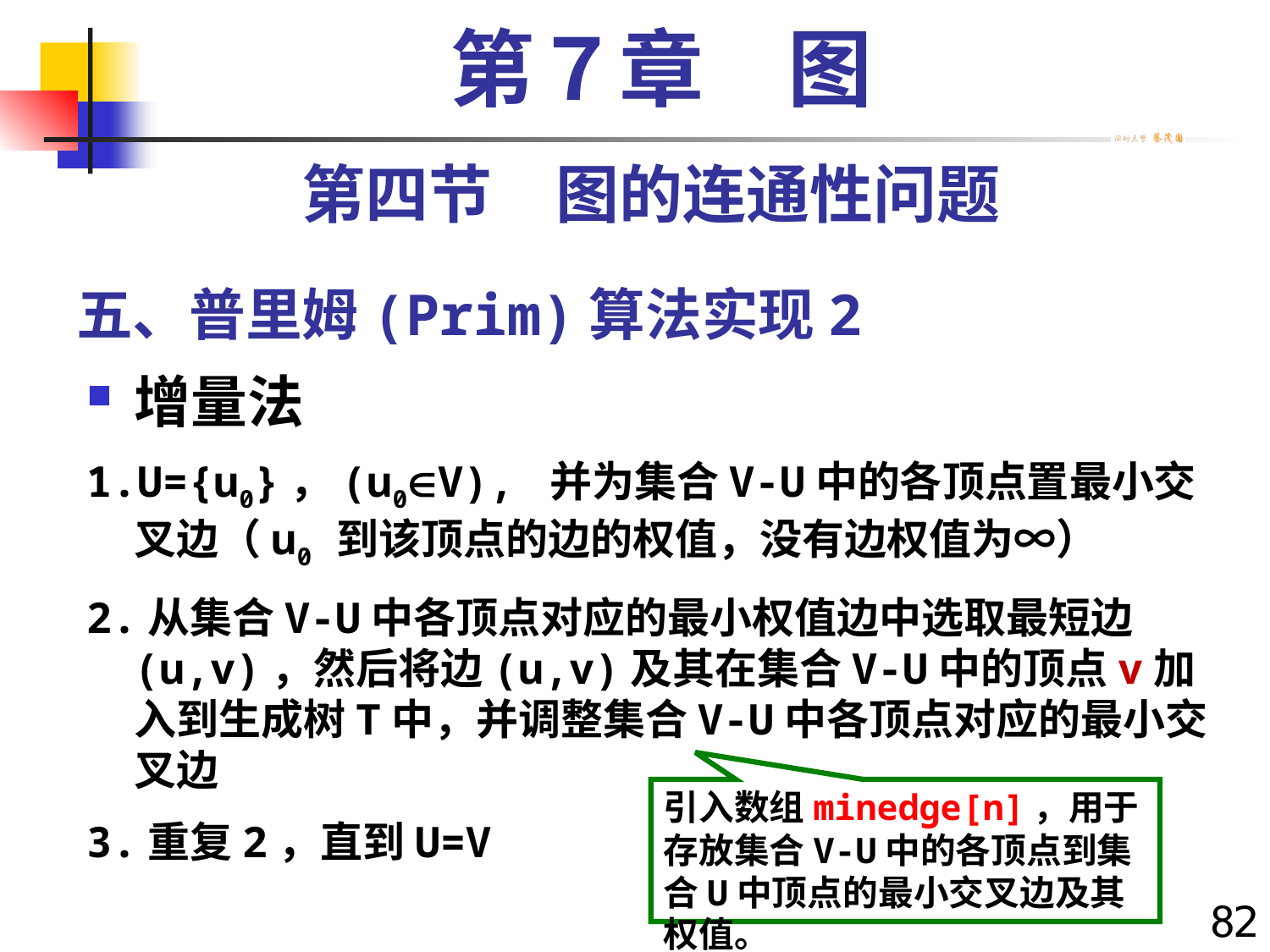

第７章　图
第四节　图的连通性问题
# 五、普里姆(Prim)算法实现2
增量法
1.U={u0}，(u0∈V), 并为集合V-U中的各顶点置最小交叉边（u0 到该顶点的边的权值，没有边权值为∞）
2.从集合V-U中各顶点对应的最小权值边中选取最短边(u,v)，然后将边(u,v)及其在集合V-U中的顶点v加入到生成树T中，并调整集合V-U中各顶点对应的最小交叉边
3.重复2，直到U=V

引入数组minedge[n]，用于存放集合V-U中的各顶点到集合U中顶点的最小交叉边及其权值。
82